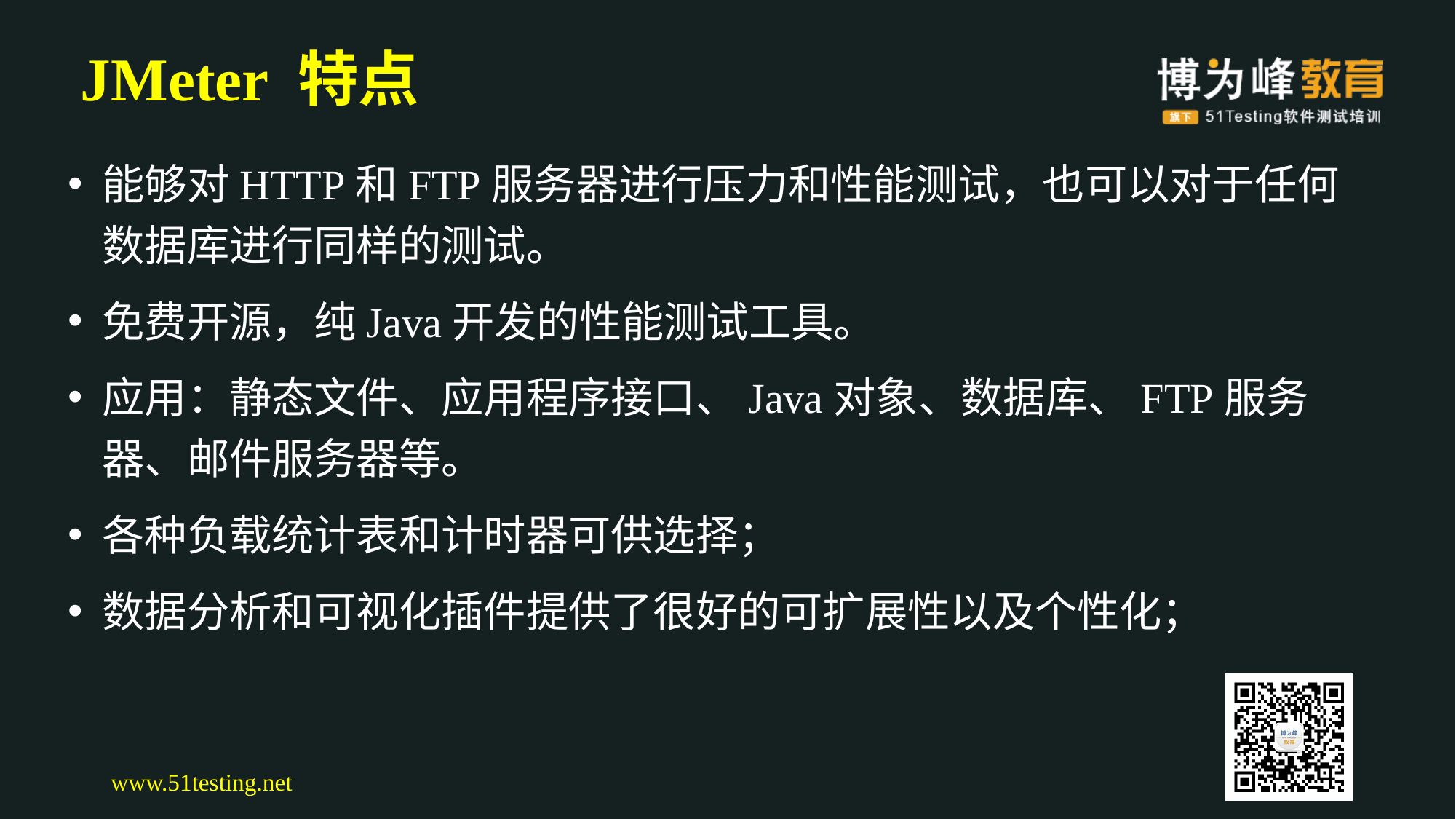

# JMeter 特点
能够对HTTP和FTP服务器进行压力和性能测试，也可以对于任何数据库进行同样的测试。
免费开源，纯Java开发的性能测试工具。
应用：静态文件、应用程序接口、Java对象、数据库、FTP服务器、邮件服务器等。
各种负载统计表和计时器可供选择；
数据分析和可视化插件提供了很好的可扩展性以及个性化；

www.51testing.net